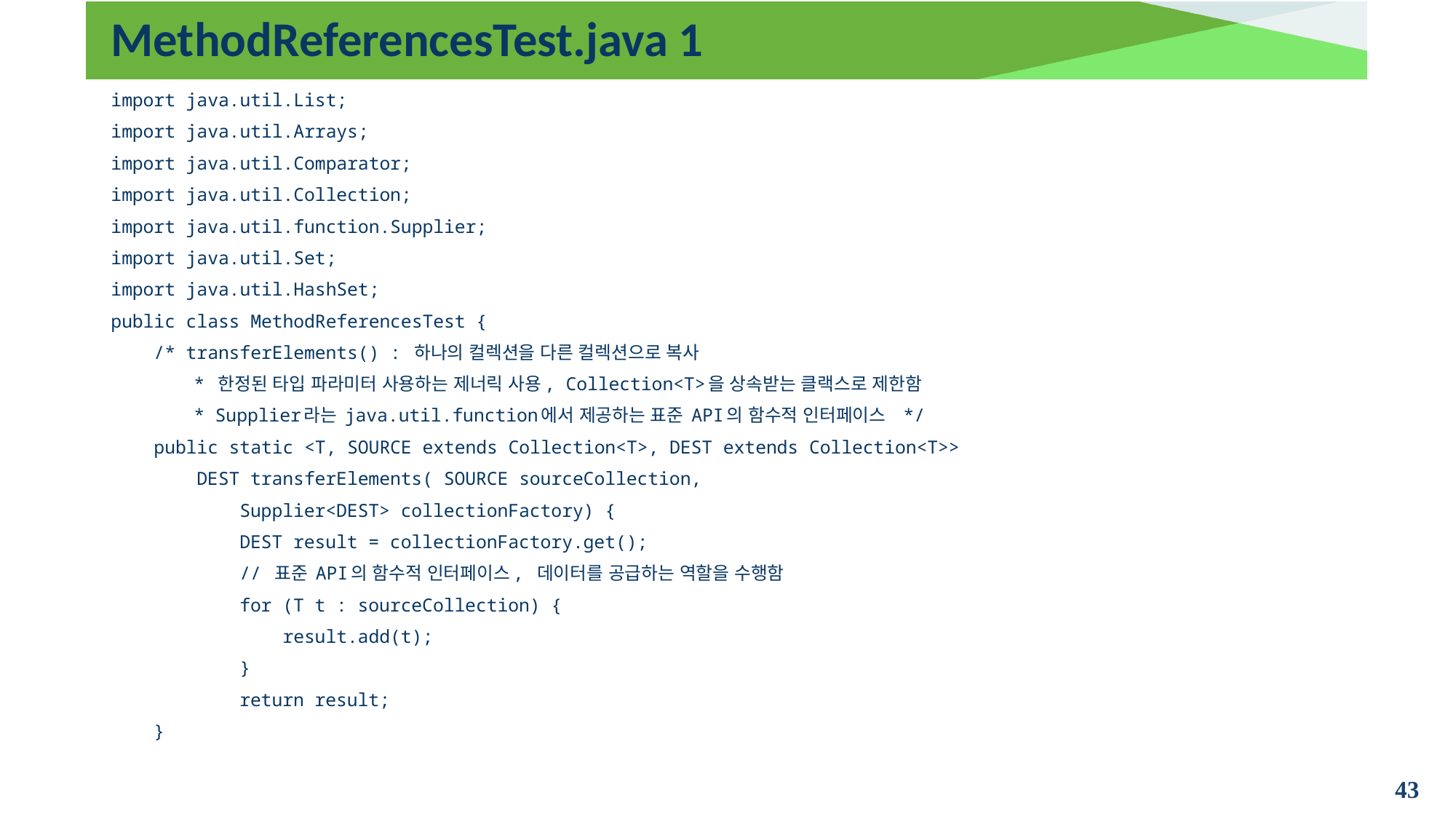

# MethodReferencesTest.java 1
import java.util.List;
import java.util.Arrays;
import java.util.Comparator;
import java.util.Collection;
import java.util.function.Supplier;
import java.util.Set;
import java.util.HashSet;
public class MethodReferencesTest {
    /* transferElements() : 하나의 컬렉션을 다른 컬렉션으로 복사
	 * 한정된 타입 파라미터 사용하는 제너릭 사용, Collection<T>을 상속받는 클랙스로 제한함
	 * Supplier라는 java.util.function에서 제공하는 표준 API의 함수적 인터페이스  	*/
    public static <T, SOURCE extends Collection<T>, DEST extends Collection<T>>
        DEST transferElements( SOURCE sourceCollection,
            Supplier<DEST> collectionFactory) {
            DEST result = collectionFactory.get();
            // 표준 API의 함수적 인터페이스, 데이터를 공급하는 역할을 수행함
            for (T t : sourceCollection) {
                result.add(t);
            }
            return result;
    }
43